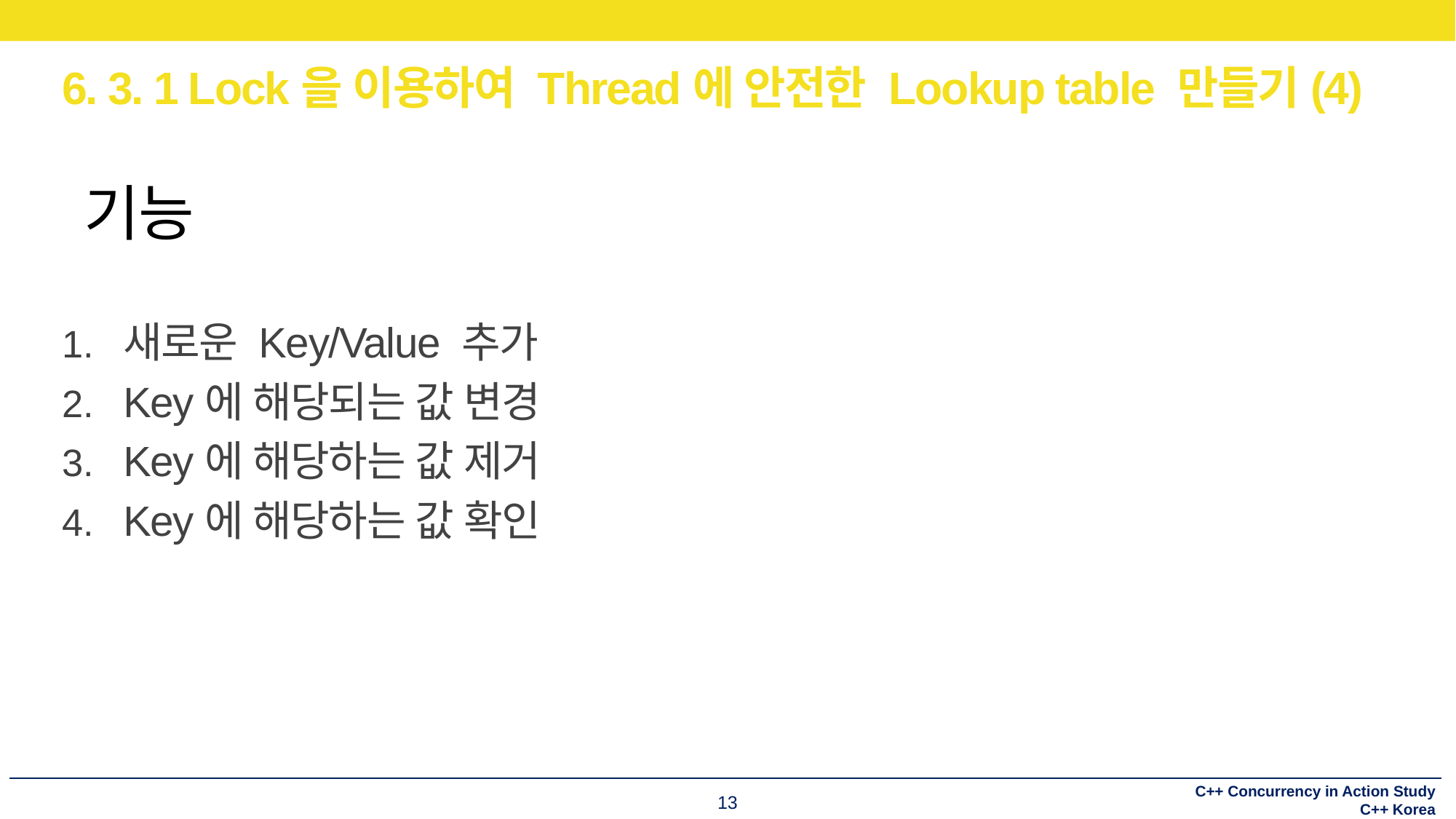

# 6. 3. 1 Lock을 이용하여 Thread에 안전한 Lookup table 만들기(4)
 기능

새로운 Key/Value 추가
Key에 해당되는 값 변경
Key에 해당하는 값 제거
Key에 해당하는 값 확인
13